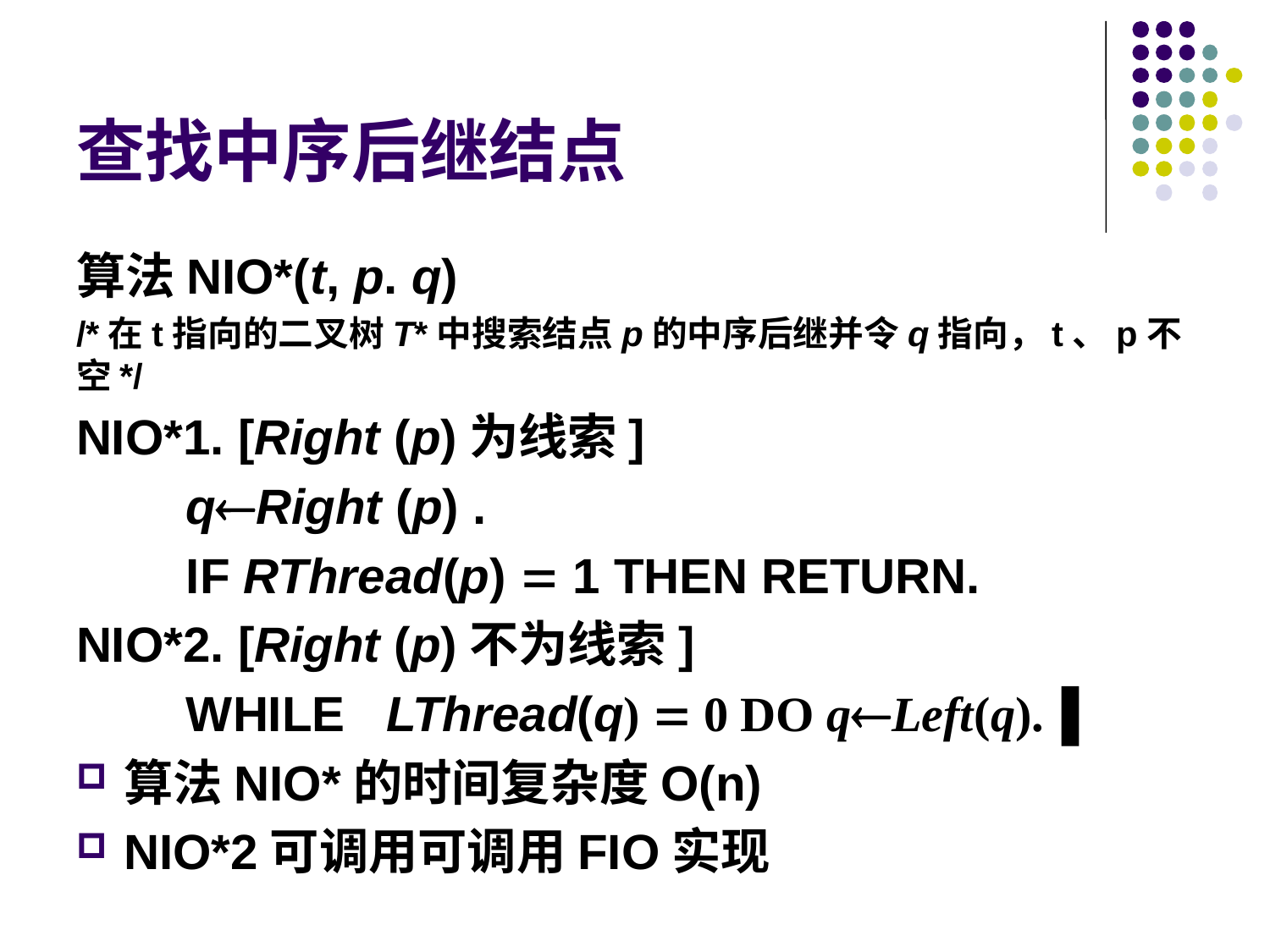

# 查找中序后继结点
算法NIO*(t, p. q)
/*在t指向的二叉树T*中搜索结点p的中序后继并令q指向，t、p不空*/
NIO*1. [Right (p)为线索]
        q←Right (p) .
        IF RThread(p) = 1 THEN RETURN.
NIO*2. [Right (p)不为线索]
        WHILE   LThread(q) = 0 DO q←Left(q).▐
算法NIO*的时间复杂度O(n)
NIO*2可调用可调用FIO实现